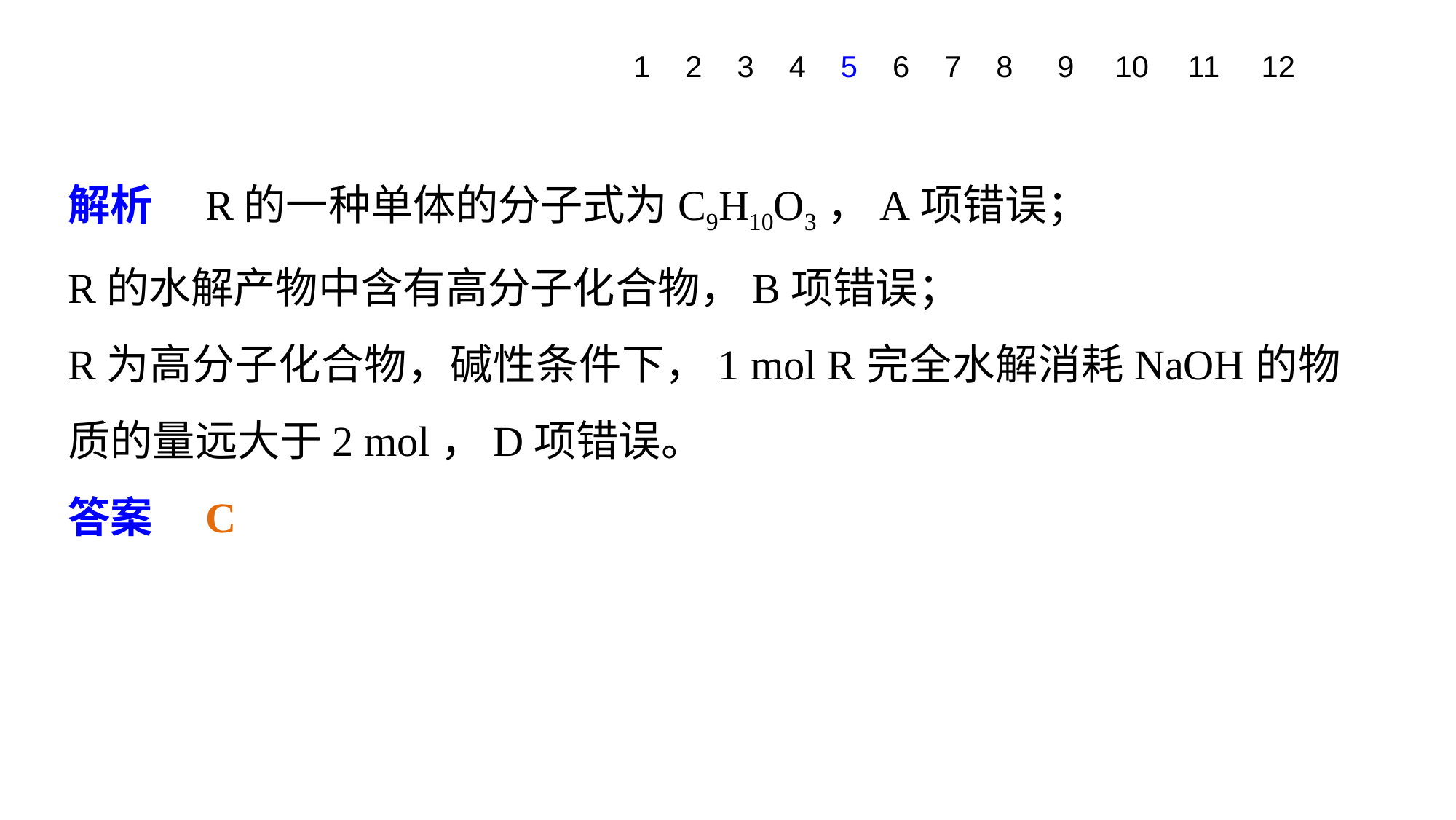

1
2
3
4
5
6
7
8
9
10
11
12
解析　R的一种单体的分子式为C9H10O3，A项错误；
R的水解产物中含有高分子化合物，B项错误；
R为高分子化合物，碱性条件下，1 mol R完全水解消耗NaOH的物质的量远大于2 mol，D项错误。
答案　C